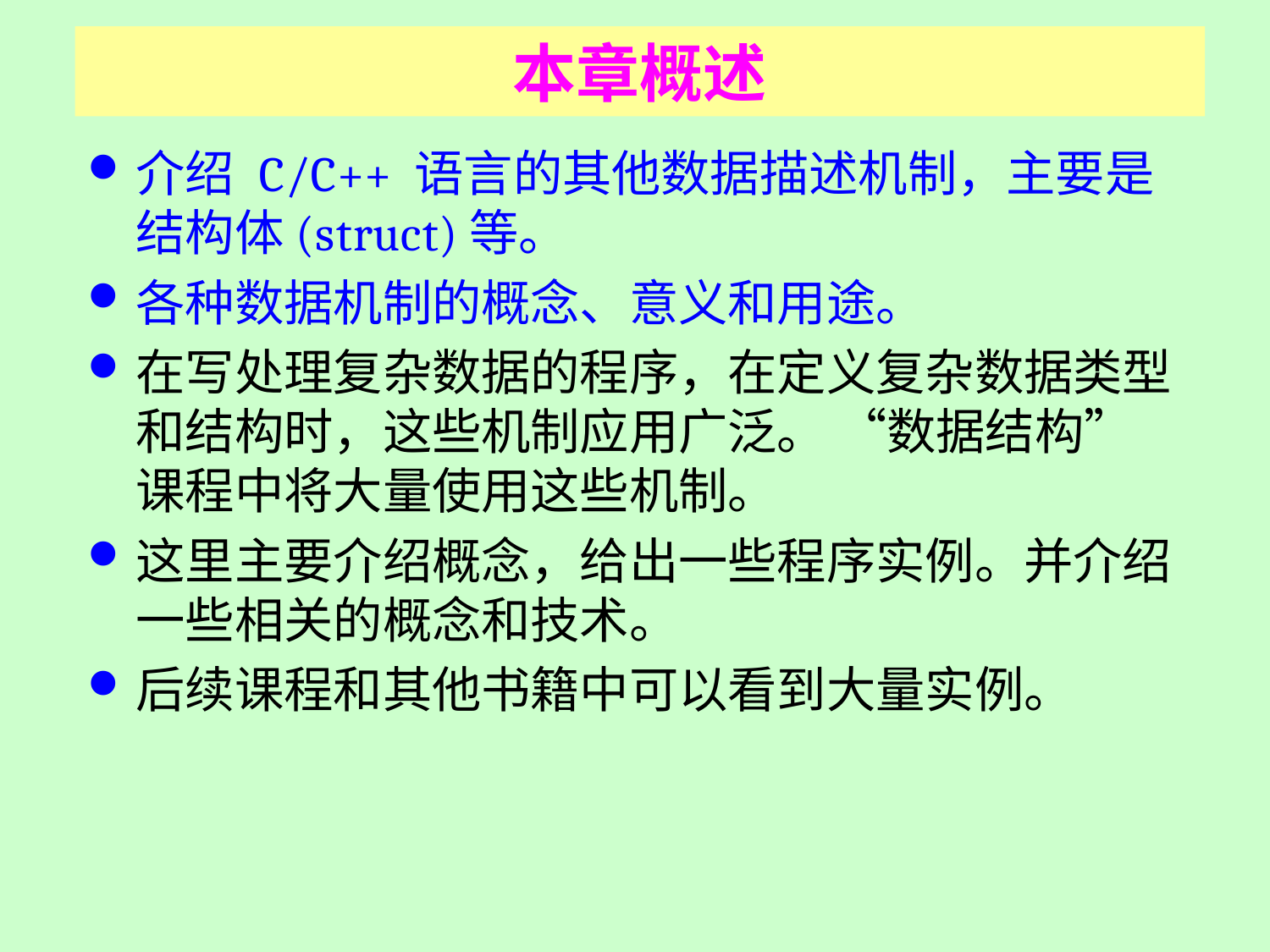

# 本章概述
介绍 C/C++ 语言的其他数据描述机制，主要是结构体(struct)等。
各种数据机制的概念、意义和用途。
在写处理复杂数据的程序，在定义复杂数据类型和结构时，这些机制应用广泛。 “数据结构” 课程中将大量使用这些机制。
这里主要介绍概念，给出一些程序实例。并介绍一些相关的概念和技术。
后续课程和其他书籍中可以看到大量实例。
2